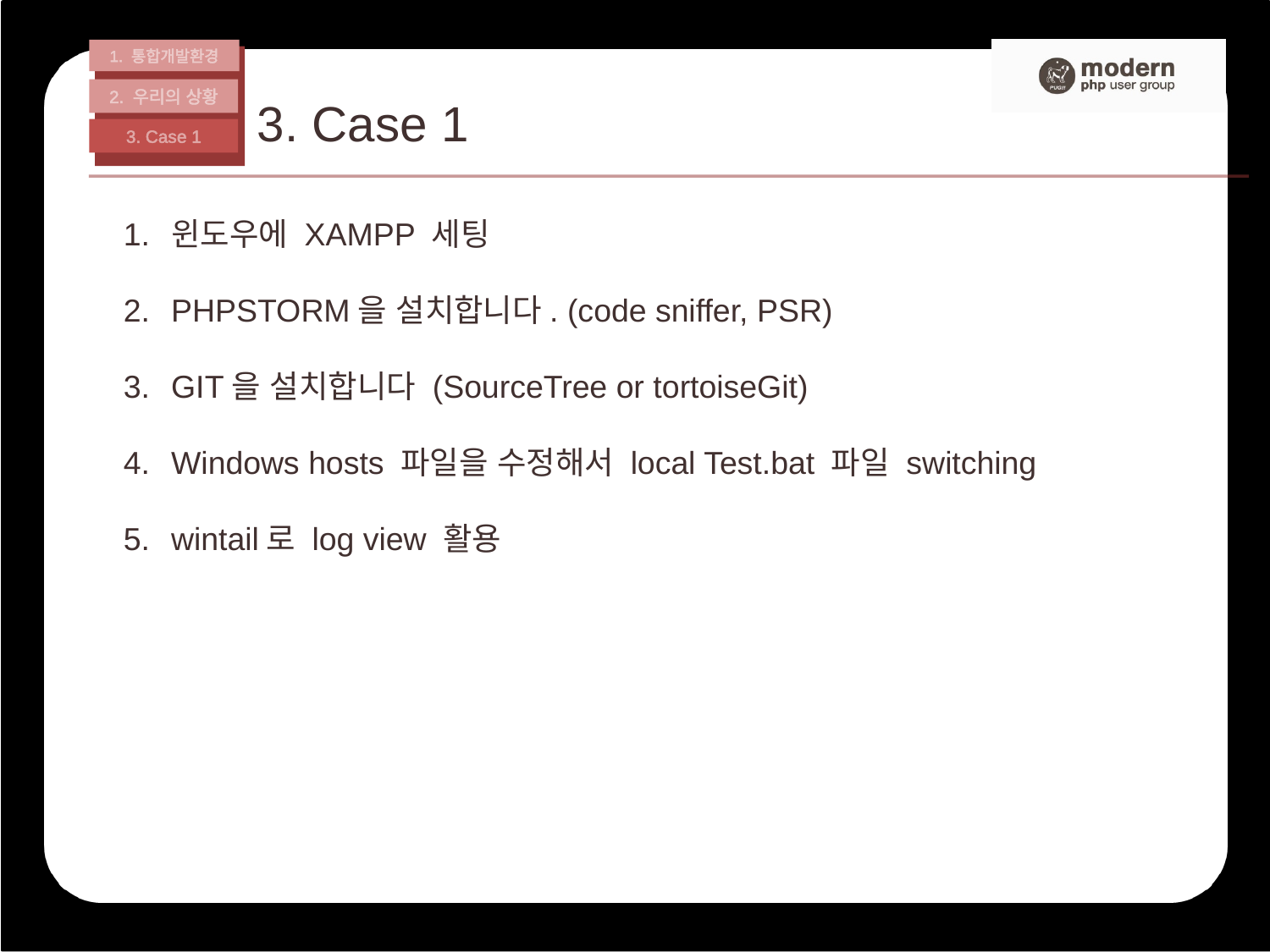

1. 통합개발환경

2. 우리의 상황
3. Case 1
3. Case 1
윈도우에 XAMPP 세팅

PHPSTORM을 설치합니다. (code sniffer, PSR)

GIT을 설치합니다 (SourceTree or tortoiseGit)

Windows hosts 파일을 수정해서 local Test.bat 파일 switching

wintail로 log view 활용